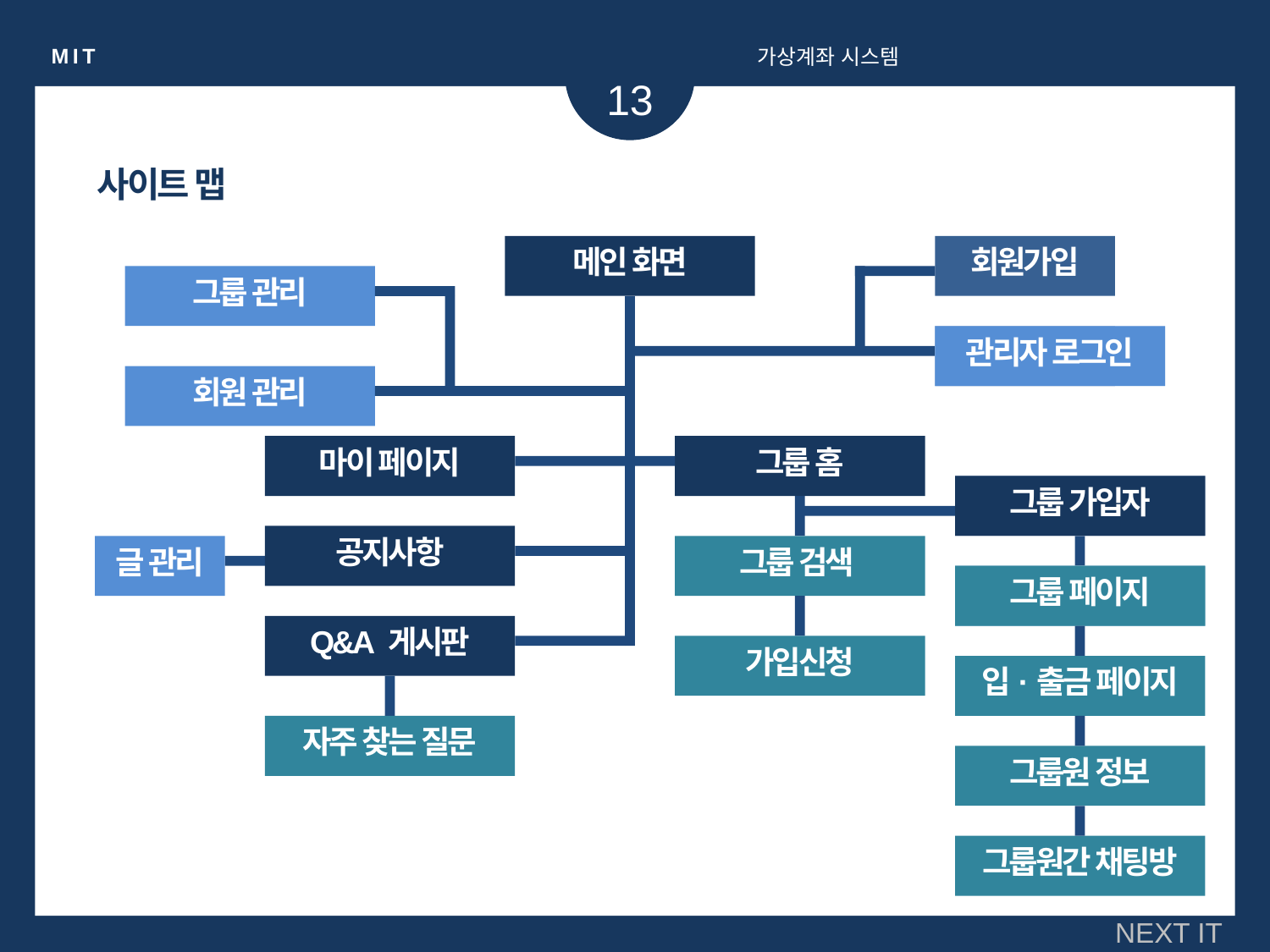

M  I  T
가상계좌 시스템
13

사이트 맵

메인 화면

회원가입

그룹 관리

로그인

그룹장 로그인

관리자 로그인

회원 관리

마이 페이지

그룹 홈

그룹 가입자

그룹장

그룹 가입자

공지사항

글 관리

그룹 검색

그룹 페이지

그룹 가입 승인

그룹 페이지

Q&A 게시판

가입신청

입·출금 페이지

자주 찾는 질문

그룹원 정보

그룹원간 채팅방
NEXT IT